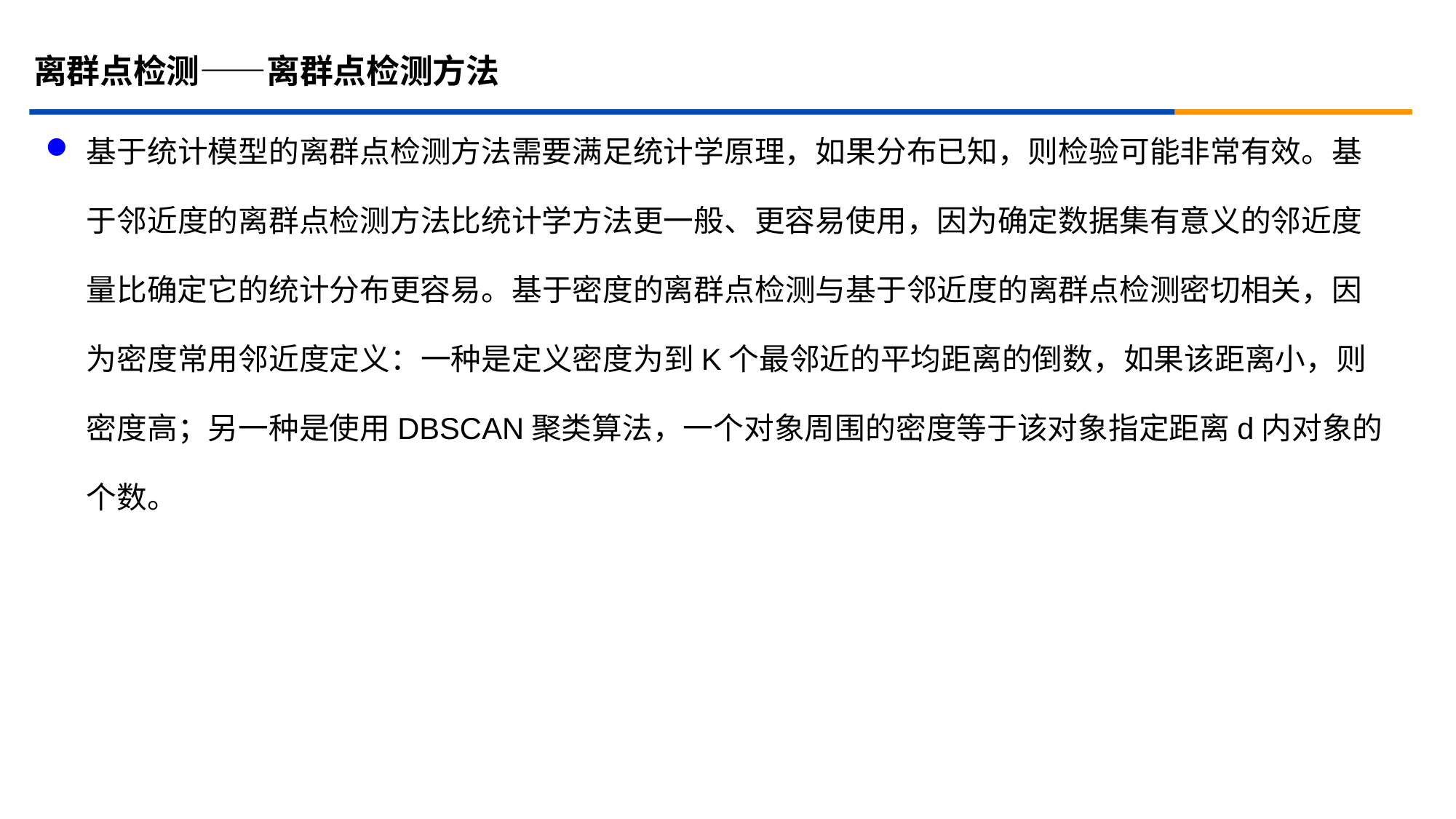

离群点检测——离群点检测方法
基于统计模型的离群点检测方法需要满足统计学原理，如果分布已知，则检验可能非常有效。基于邻近度的离群点检测方法比统计学方法更一般、更容易使用，因为确定数据集有意义的邻近度量比确定它的统计分布更容易。基于密度的离群点检测与基于邻近度的离群点检测密切相关，因为密度常用邻近度定义：一种是定义密度为到K个最邻近的平均距离的倒数，如果该距离小，则密度高；另一种是使用DBSCAN聚类算法，一个对象周围的密度等于该对象指定距离d内对象的个数。